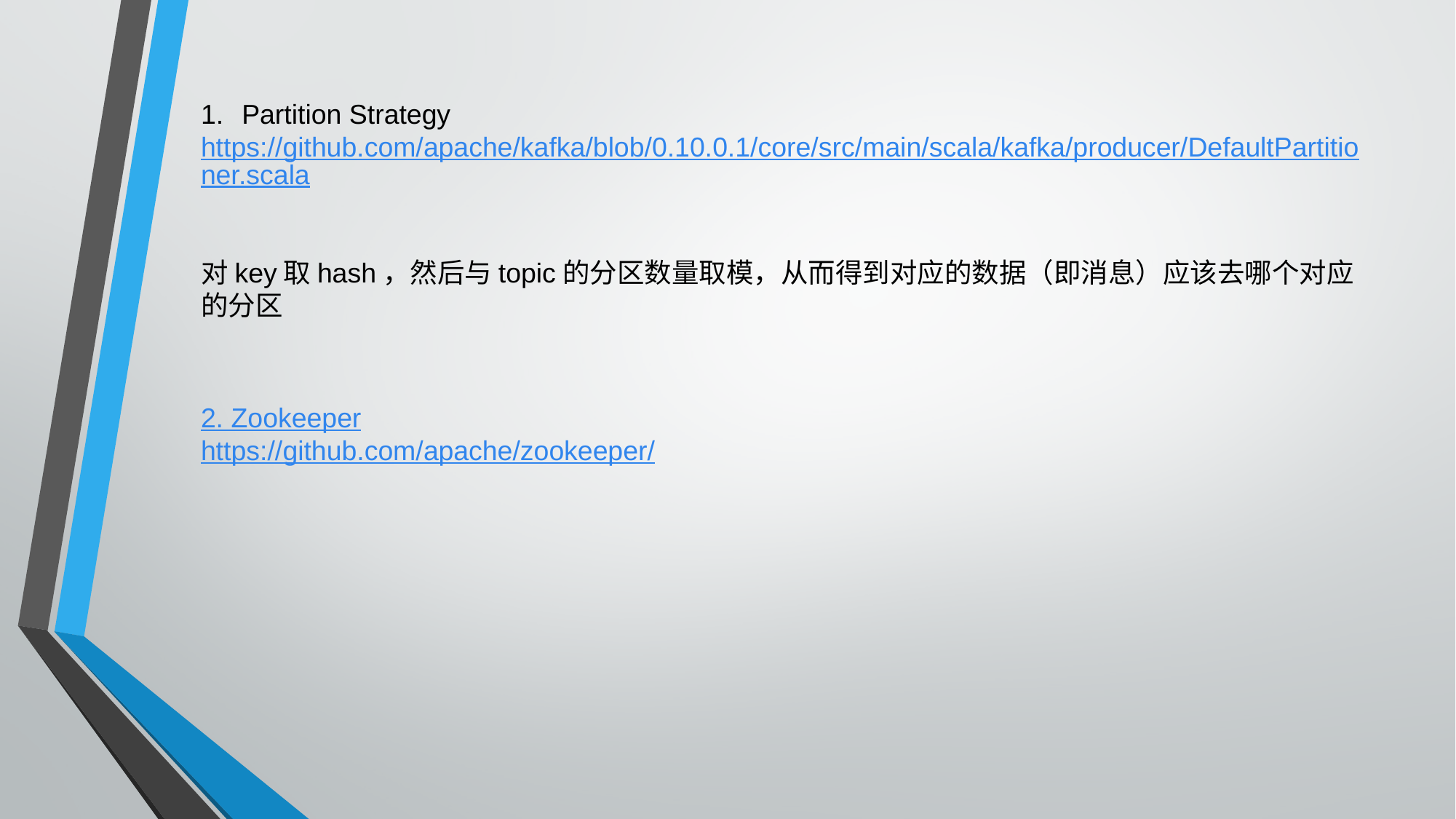

Partition Strategy
https://github.com/apache/kafka/blob/0.10.0.1/core/src/main/scala/kafka/producer/DefaultPartitioner.scala

对key取hash，然后与topic的分区数量取模，从而得到对应的数据（即消息）应该去哪个对应的分区
2. Zookeeper
	https://github.com/apache/zookeeper/